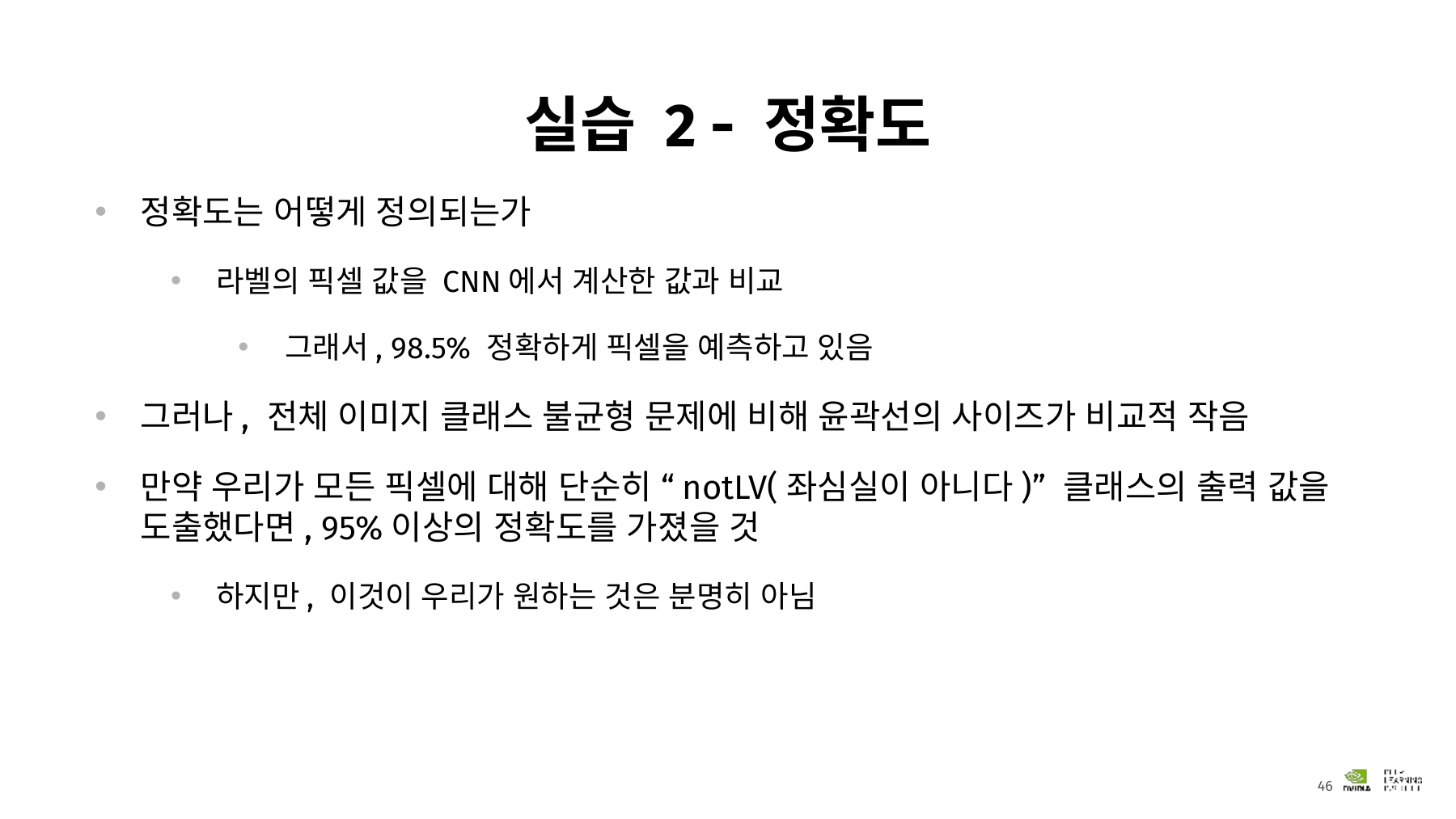

# 실습 2 - 정확도
정확도는 어떻게 정의되는가
라벨의 픽셀 값을 CNN에서 계산한 값과 비교
그래서, 98.5% 정확하게 픽셀을 예측하고 있음
그러나, 전체 이미지 클래스 불균형 문제에 비해 윤곽선의 사이즈가 비교적 작음
만약 우리가 모든 픽셀에 대해 단순히 “notLV(좌심실이 아니다)” 클래스의 출력 값을 도출했다면, 95%이상의 정확도를 가졌을 것
하지만, 이것이 우리가 원하는 것은 분명히 아님